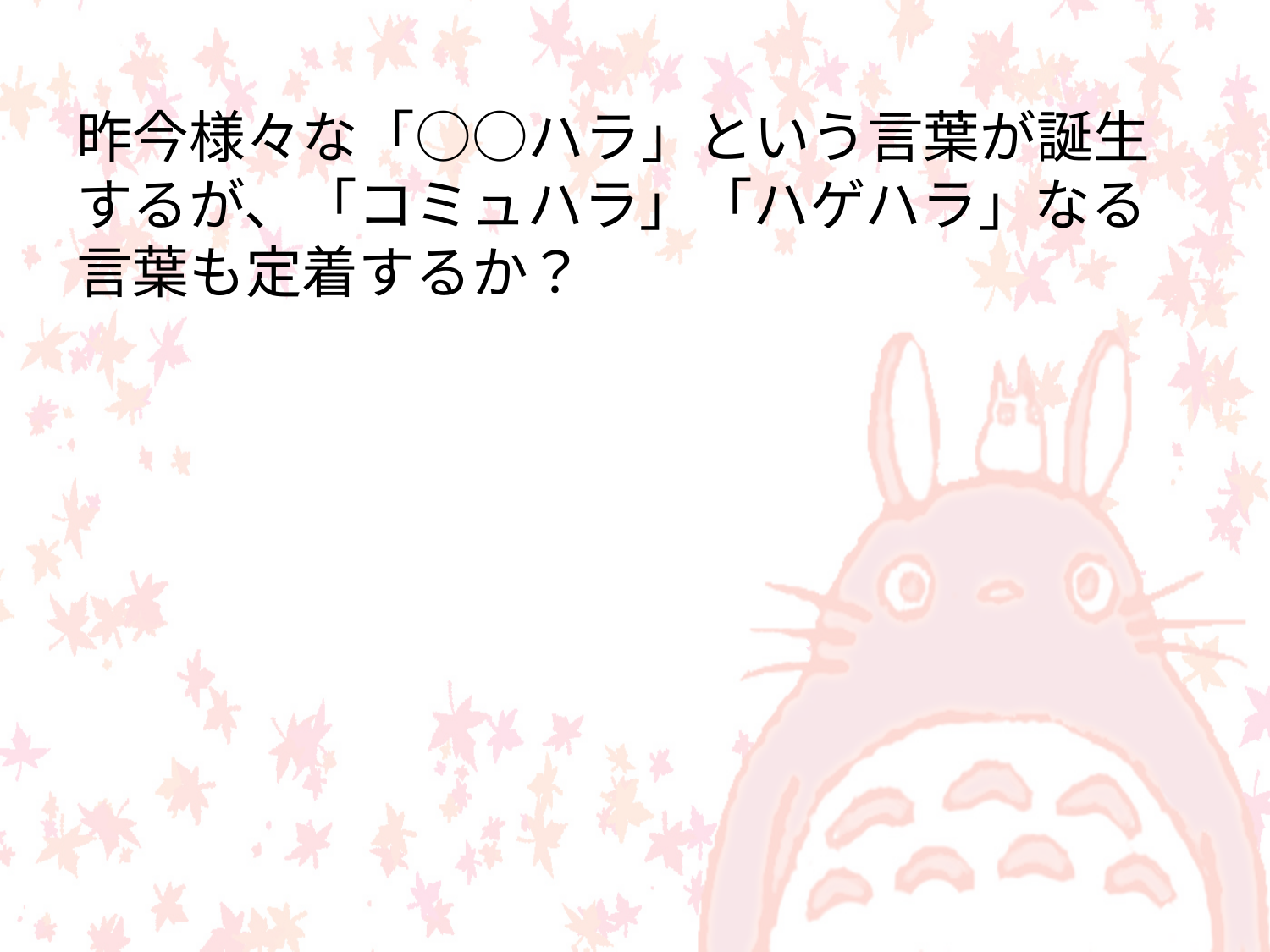

昨今様々な「○○ハラ」という言葉が誕生するが、「コミュハラ」「ハゲハラ」なる言葉も定着するか？